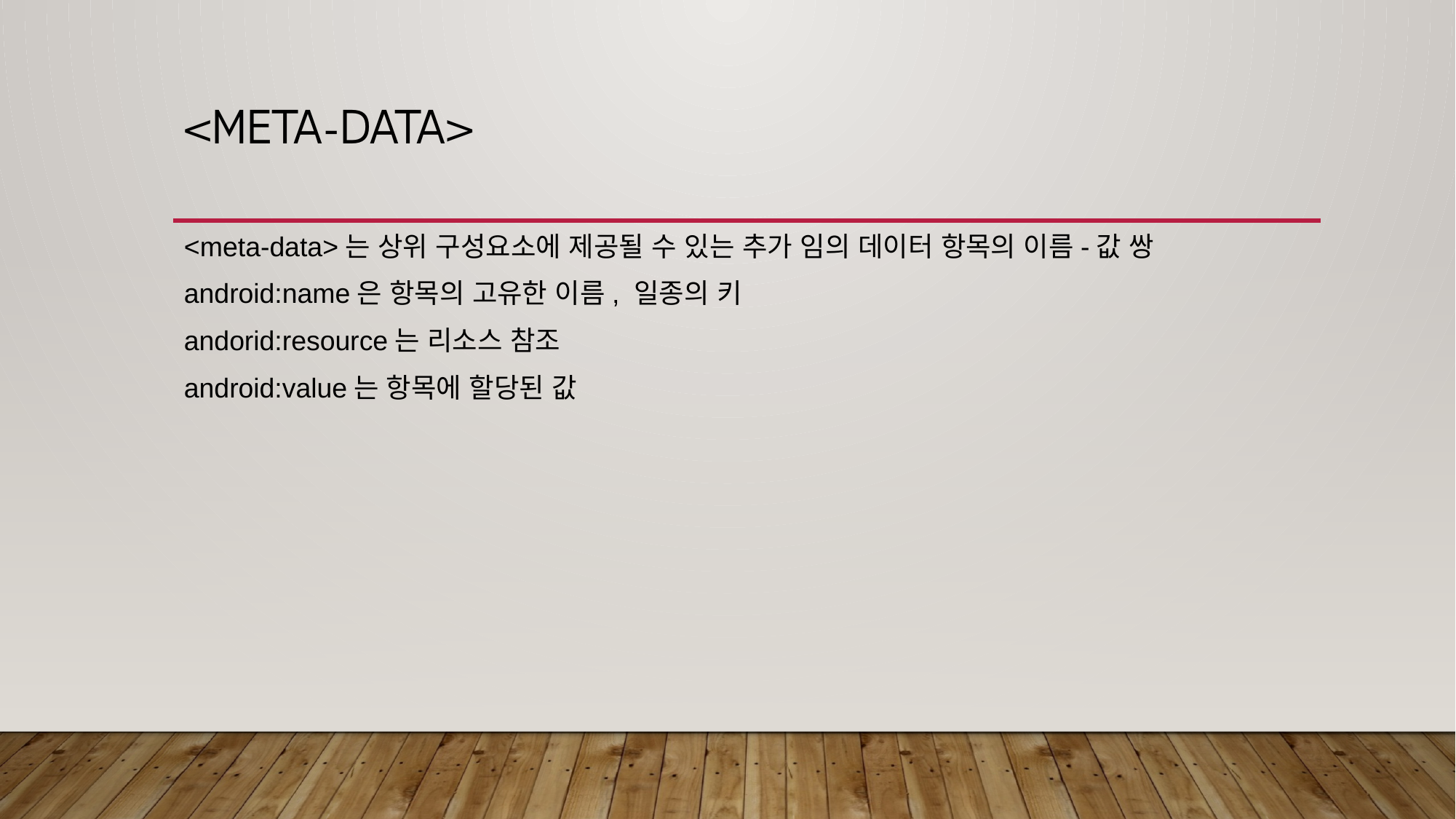

# <meta-data>
<meta-data>는 상위 구성요소에 제공될 수 있는 추가 임의 데이터 항목의 이름-값 쌍
android:name은 항목의 고유한 이름, 일종의 키
andorid:resource는 리소스 참조
android:value는 항목에 할당된 값